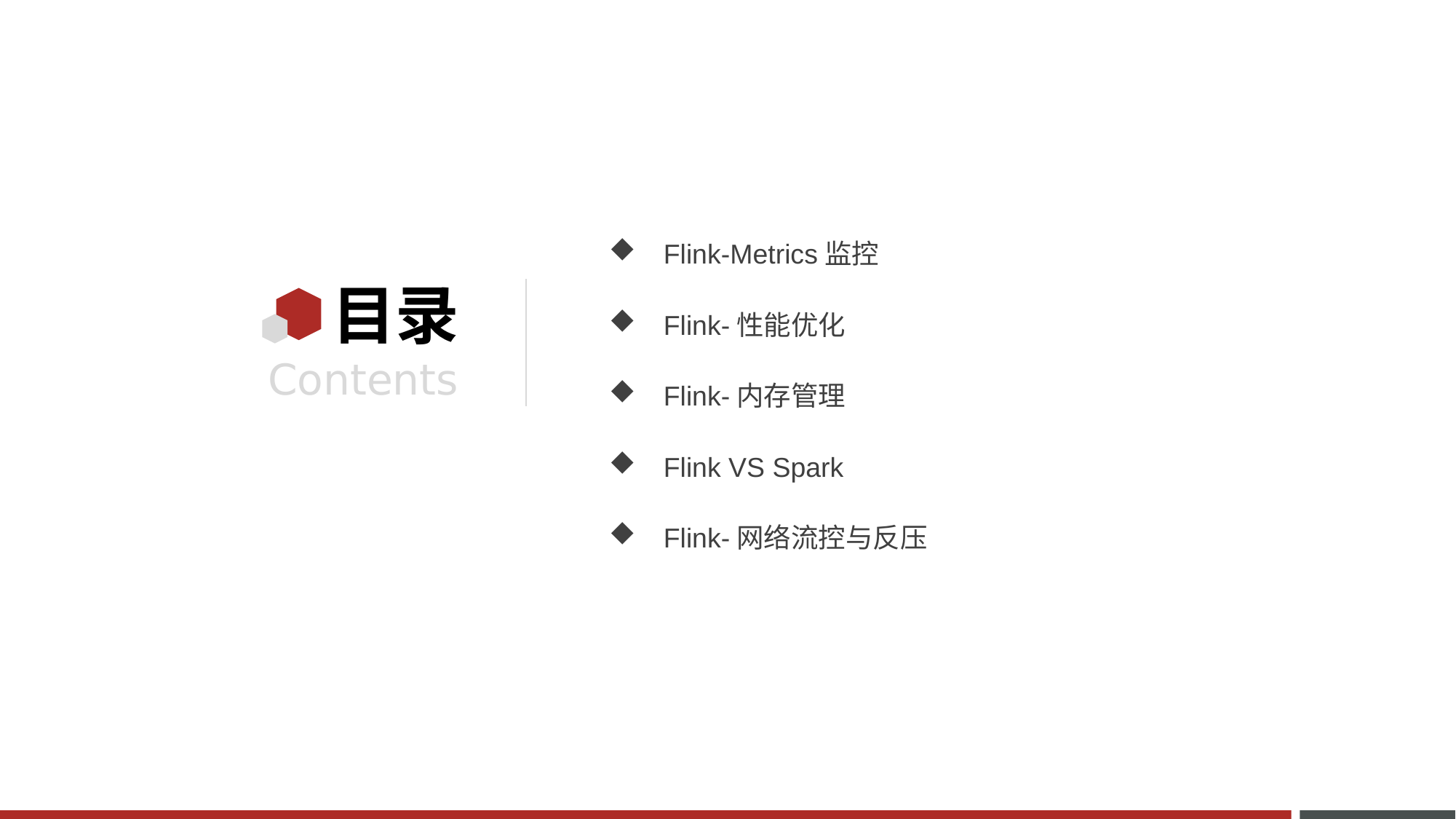

Flink-Metrics监控
Flink-性能优化
Flink-内存管理
Flink VS Spark
Flink-网络流控与反压